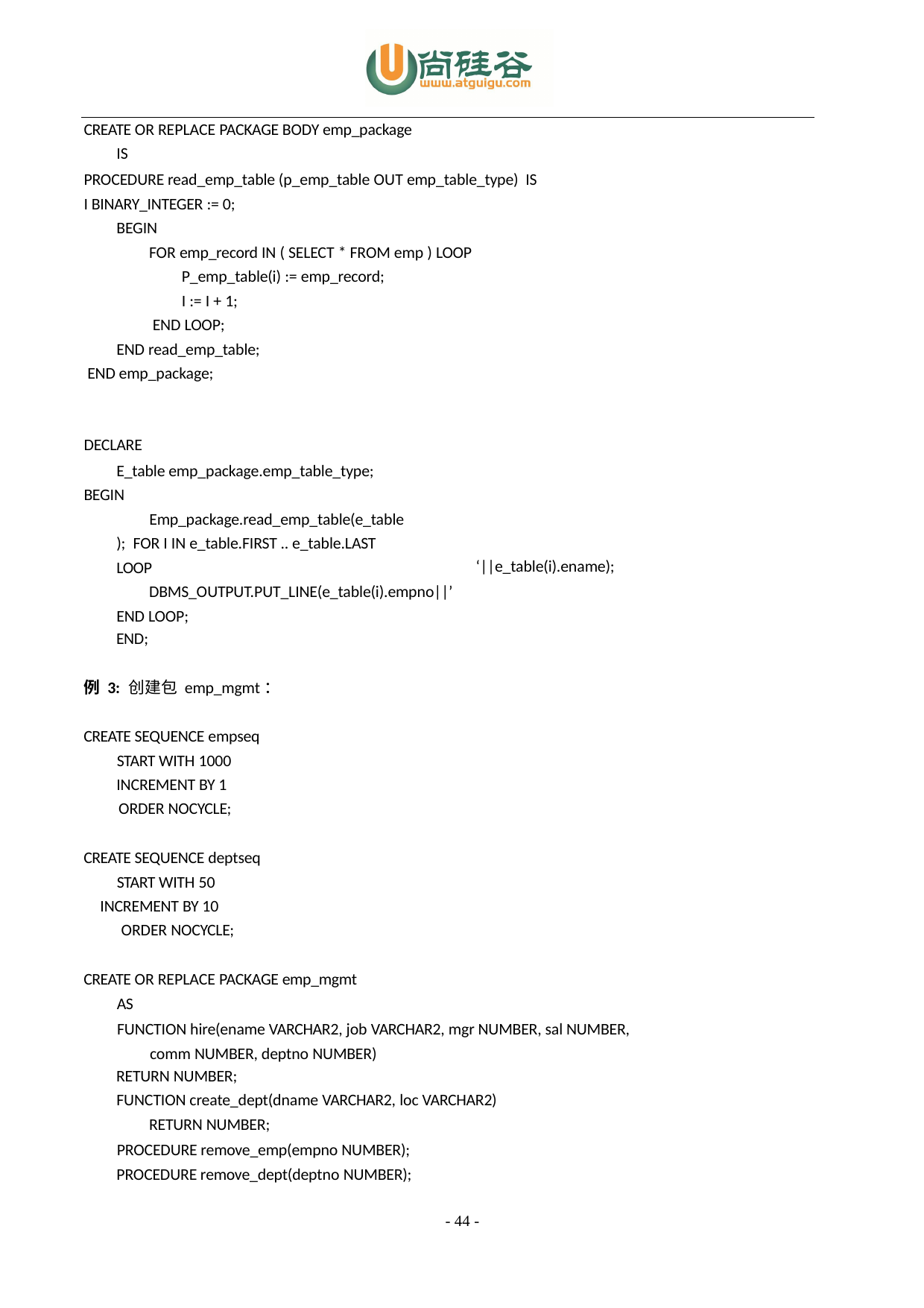

CREATE OR REPLACE PACKAGE BODY emp_package  IS
PROCEDURE read_emp_table (p_emp_table OUT emp_table_type)  IS
I BINARY_INTEGER := 0;  BEGIN
FOR emp_record IN ( SELECT * FROM emp ) LOOP  P_emp_table(i) := emp_record;
I := I + 1;  END LOOP;
END read_emp_table;  END emp_package;
DECLARE
E_table emp_package.emp_table_type;  BEGIN
Emp_package.read_emp_table(e_table);  FOR I IN e_table.FIRST .. e_table.LAST LOOP
DBMS_OUTPUT.PUT_LINE(e_table(i).empno||’  END LOOP;
END;
‘||e_table(i).ename);
例 3: 创建包 emp_mgmt：

CREATE SEQUENCE empseq  START WITH 1000
INCREMENT BY 1  ORDER NOCYCLE;

CREATE SEQUENCE deptseq  START WITH 50
INCREMENT BY 10  ORDER NOCYCLE;

CREATE OR REPLACE PACKAGE emp_mgmt  AS
FUNCTION hire(ename VARCHAR2, job VARCHAR2, mgr NUMBER, sal NUMBER,  comm NUMBER, deptno NUMBER)
RETURN NUMBER;
FUNCTION create_dept(dname VARCHAR2, loc VARCHAR2)  RETURN NUMBER;
PROCEDURE remove_emp(empno NUMBER);  PROCEDURE remove_dept(deptno NUMBER);
- 44 -